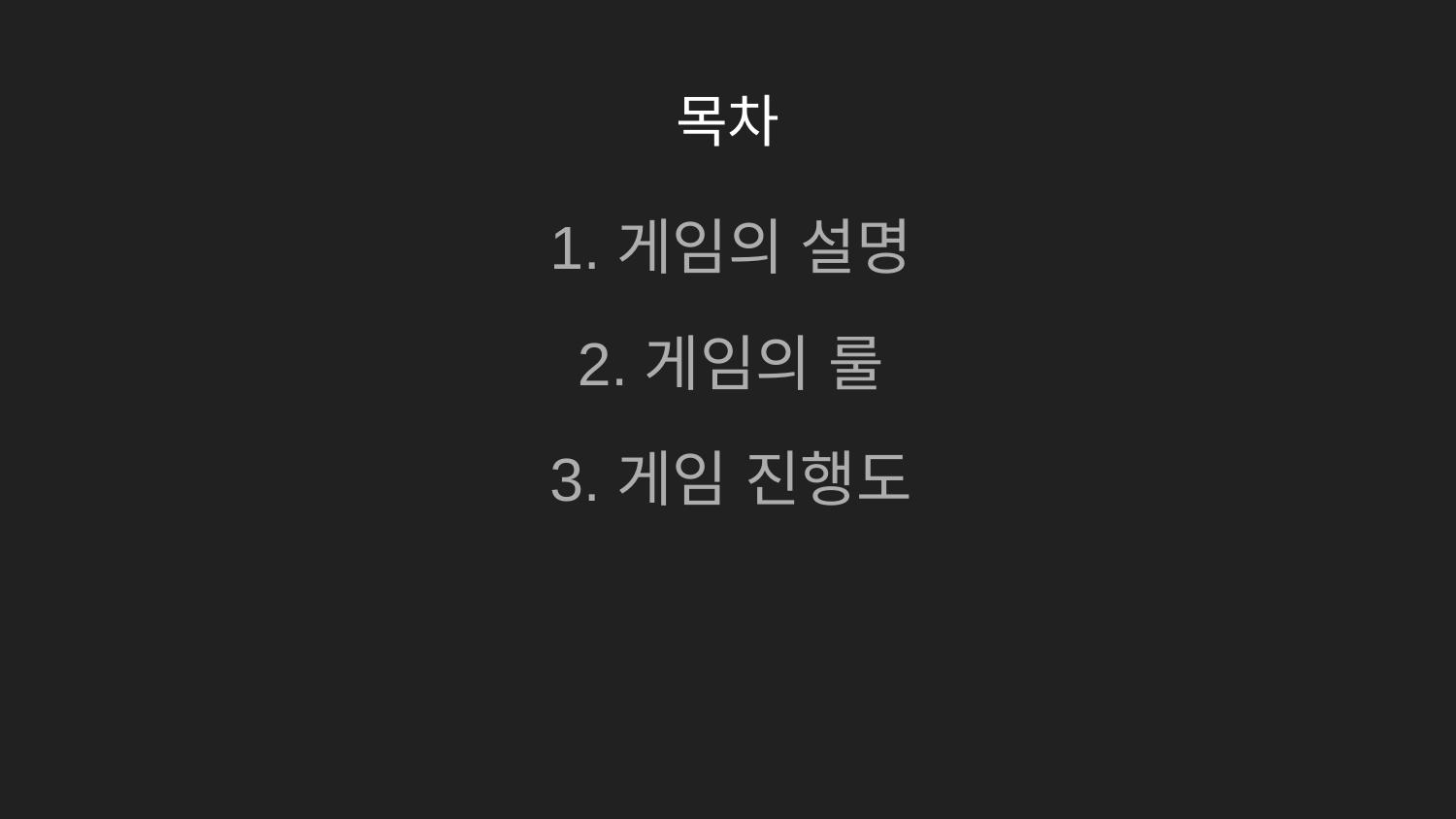

# 목차
게임의 설명
게임의 룰
게임 진행도